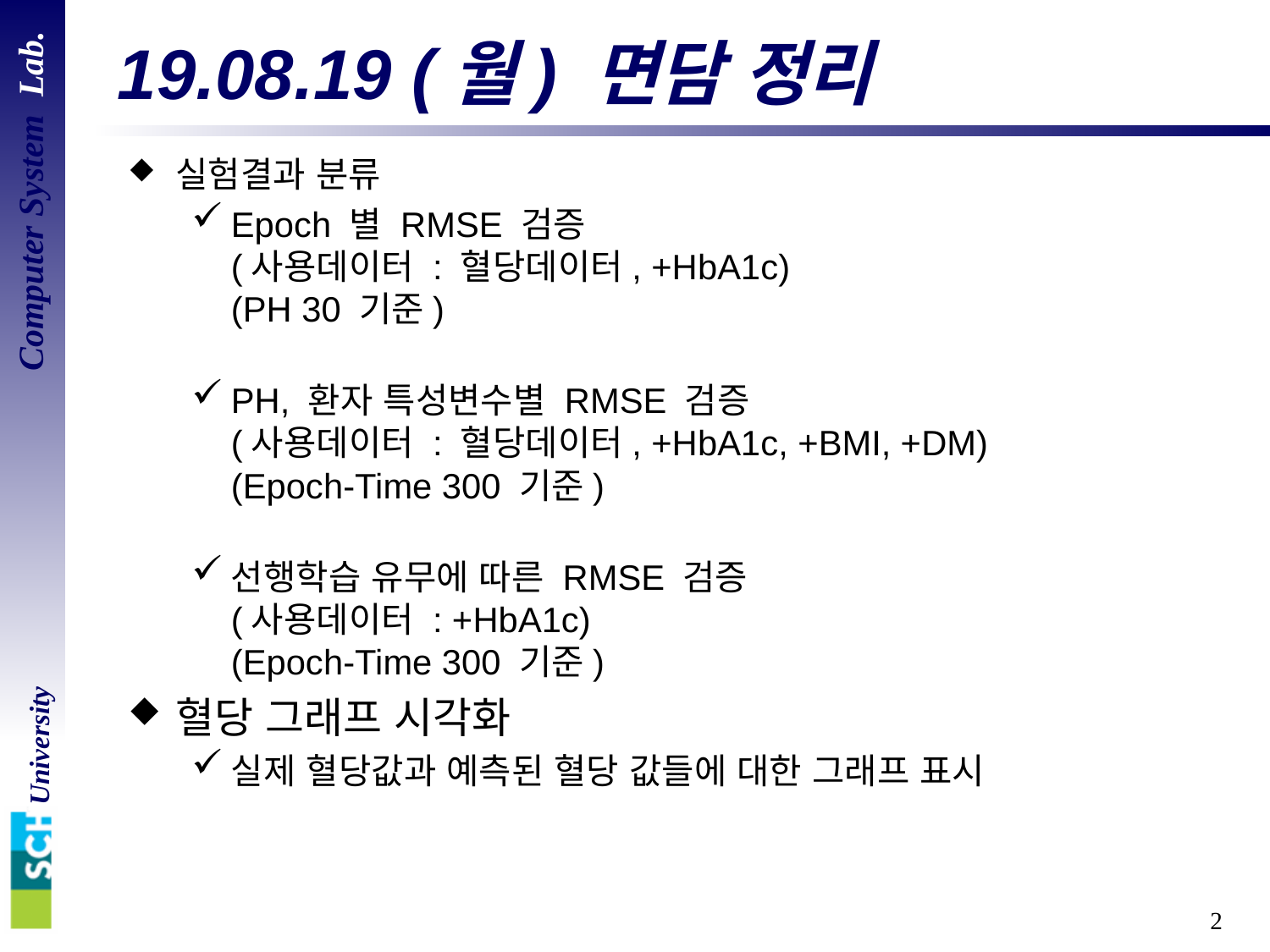

# 19.08.19 (월) 면담 정리
실험결과 분류
Epoch 별 RMSE 검증
(사용데이터 : 혈당데이터, +HbA1c)
(PH 30 기준)
PH, 환자 특성변수별 RMSE 검증
(사용데이터 : 혈당데이터, +HbA1c, +BMI, +DM)
(Epoch-Time 300 기준)
선행학습 유무에 따른 RMSE 검증
(사용데이터 : +HbA1c)
(Epoch-Time 300 기준)
혈당 그래프 시각화
실제 혈당값과 예측된 혈당 값들에 대한 그래프 표시